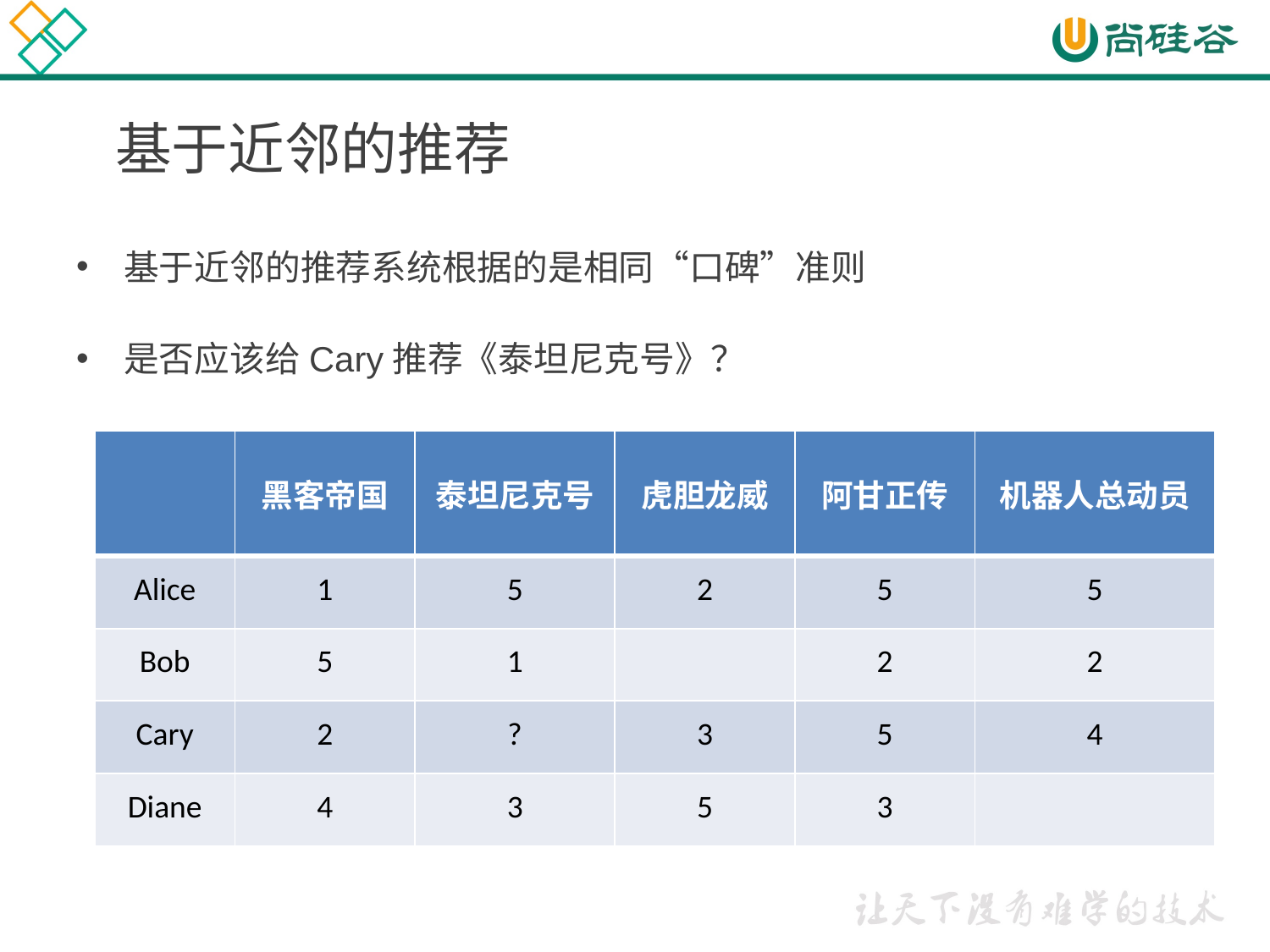

# 基于近邻的推荐
基于近邻的推荐系统根据的是相同“口碑”准则
是否应该给Cary推荐《泰坦尼克号》？

|  | 黑客帝国 | 泰坦尼克号 | 虎胆龙威 | 阿甘正传 | 机器人总动员 |
| --- | --- | --- | --- | --- | --- |
| Alice | 1 | 5 | 2 | 5 | 5 |
| Bob | 5 | 1 |  | 2 | 2 |
| Cary | 2 | ? | 3 | 5 | 4 |
| Diane | 4 | 3 | 5 | 3 |  |